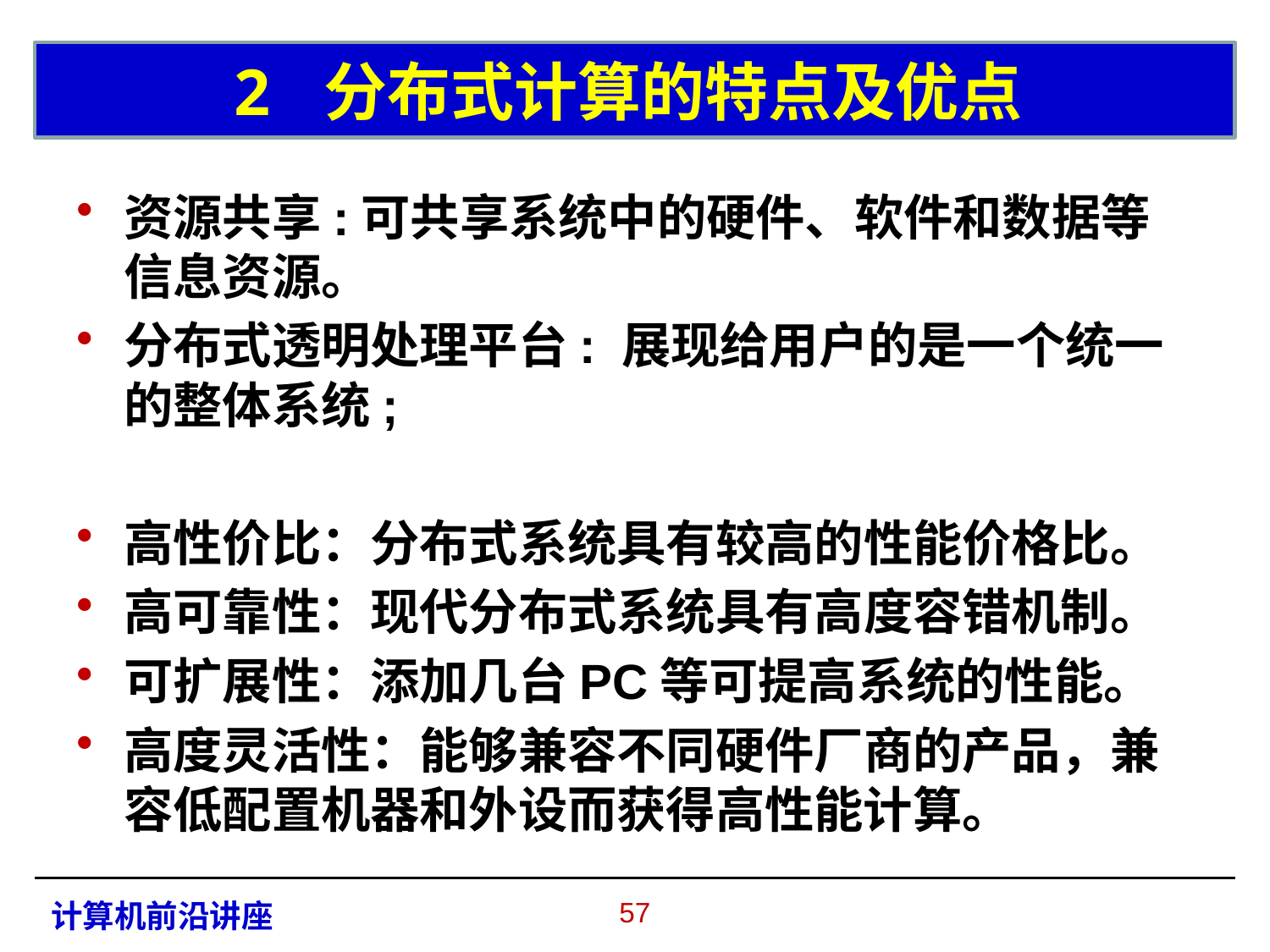

# 2 分布式计算的特点及优点
资源共享:可共享系统中的硬件、软件和数据等信息资源。
分布式透明处理平台: 展现给用户的是一个统一的整体系统;

高性价比：分布式系统具有较高的性能价格比。
高可靠性：现代分布式系统具有高度容错机制。
可扩展性：添加几台PC等可提高系统的性能。
高度灵活性：能够兼容不同硬件厂商的产品，兼容低配置机器和外设而获得高性能计算。
57